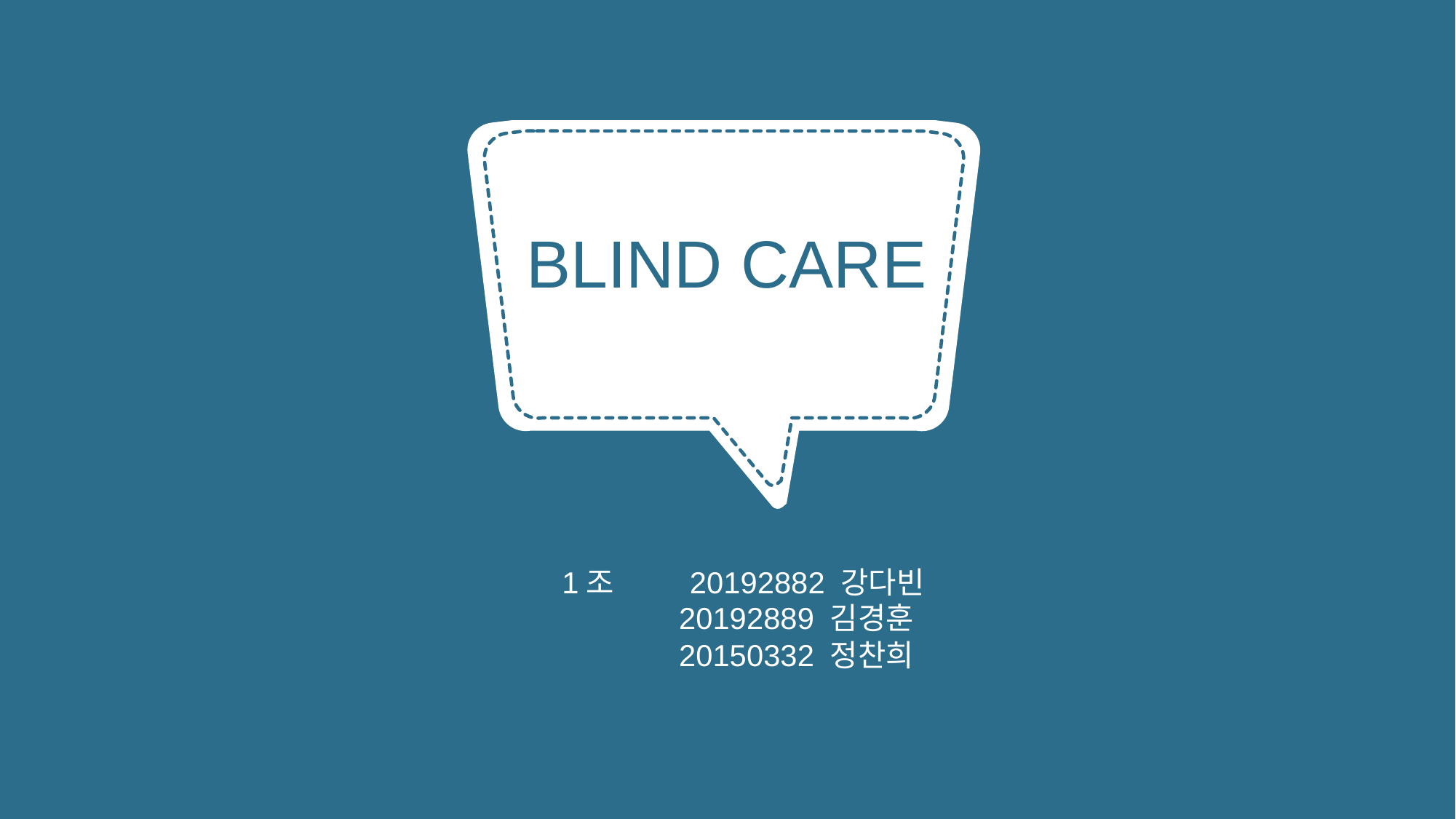

BLIND CARE
1조        20192882 강다빈
              20192889 김경훈
              20150332 정찬희